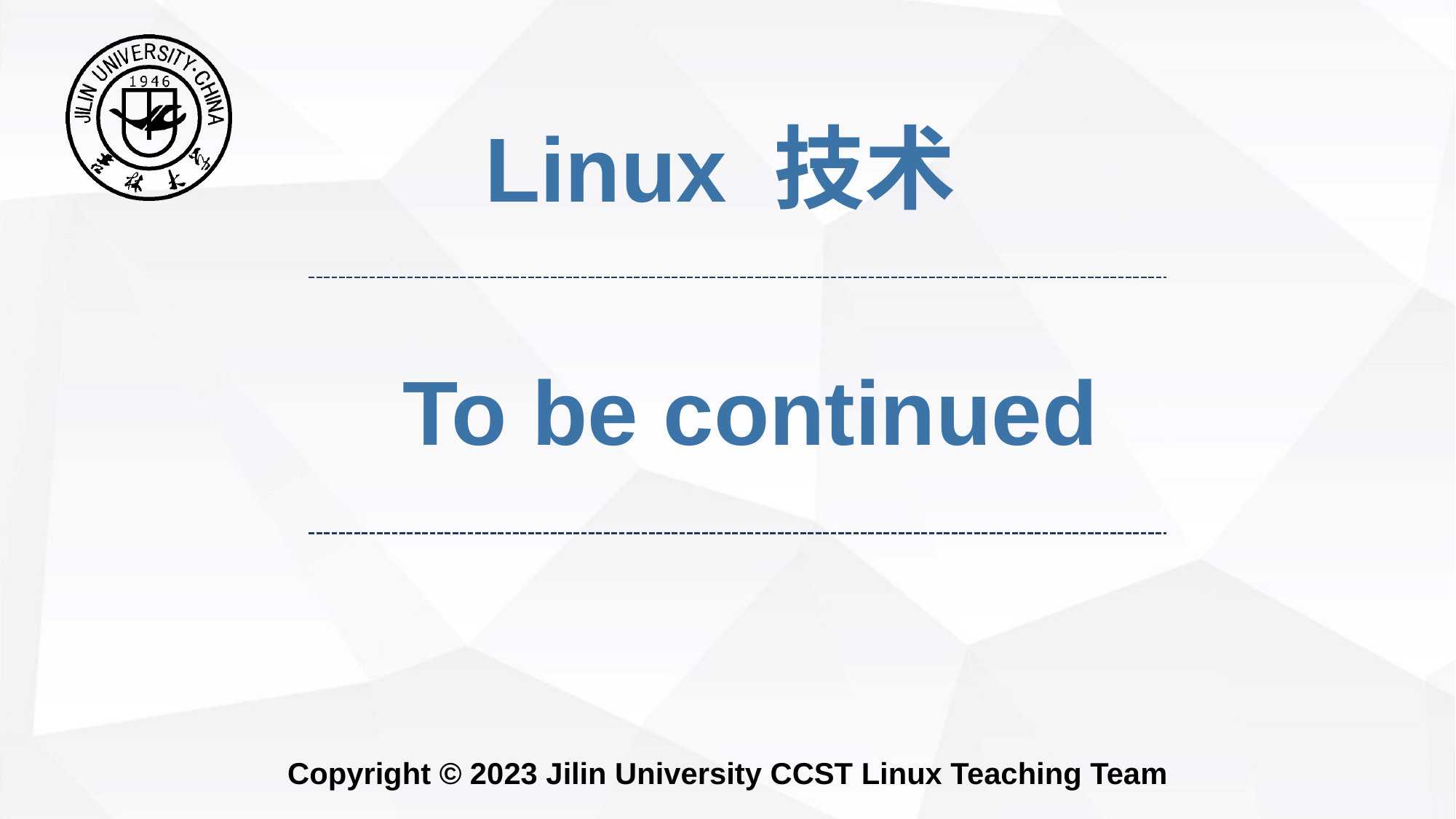

Linux 技术
 To be continued
Copyright © 2023 Jilin University CCST Linux Teaching Team